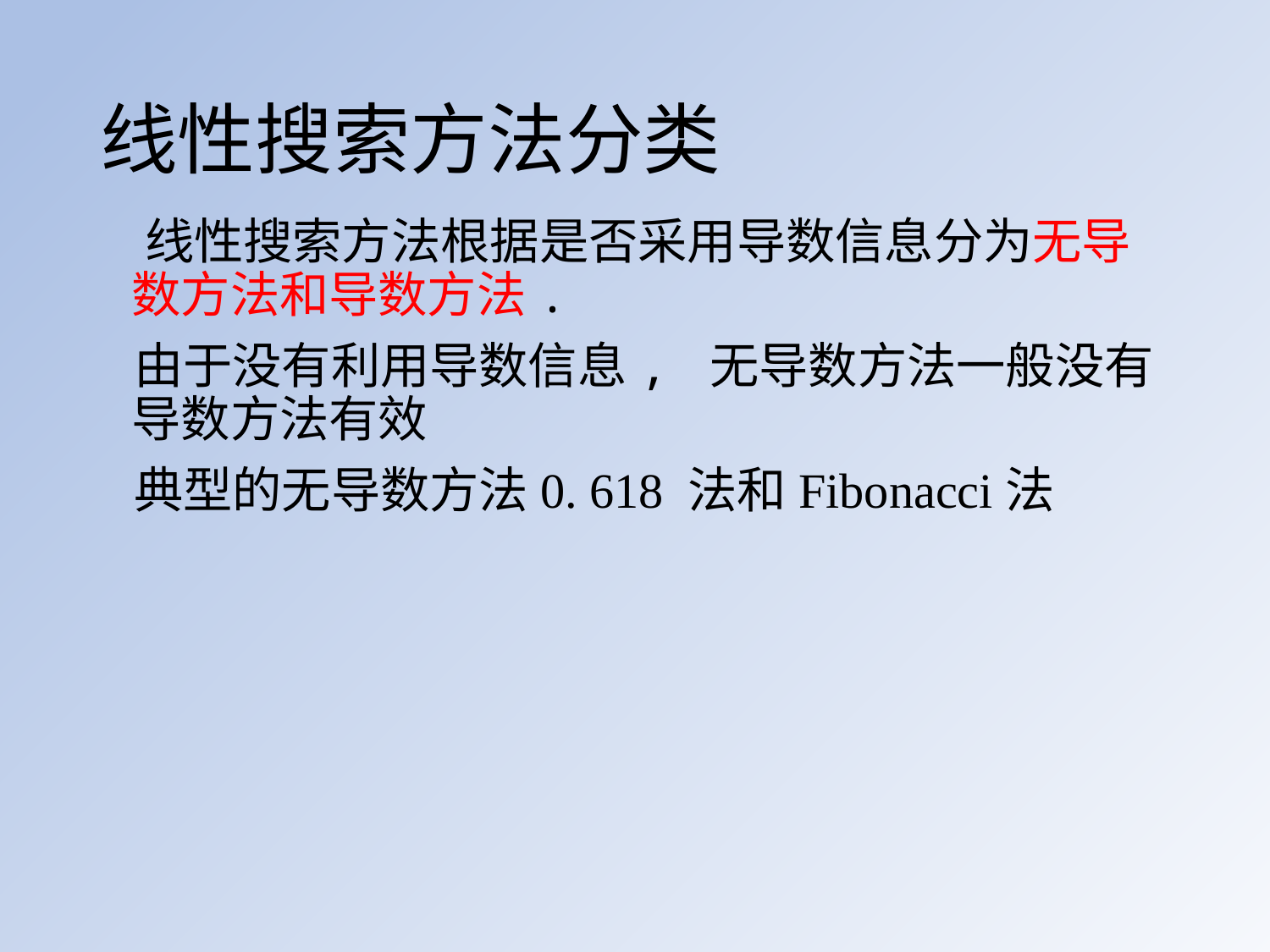

# 线性搜索方法分类
   线性搜索方法根据是否采用导数信息分为无导数方法和导数方法.
  由于没有利用导数信息, 无导数方法一般没有导数方法有效
  典型的无导数方法0. 618 法和Fibonacci法